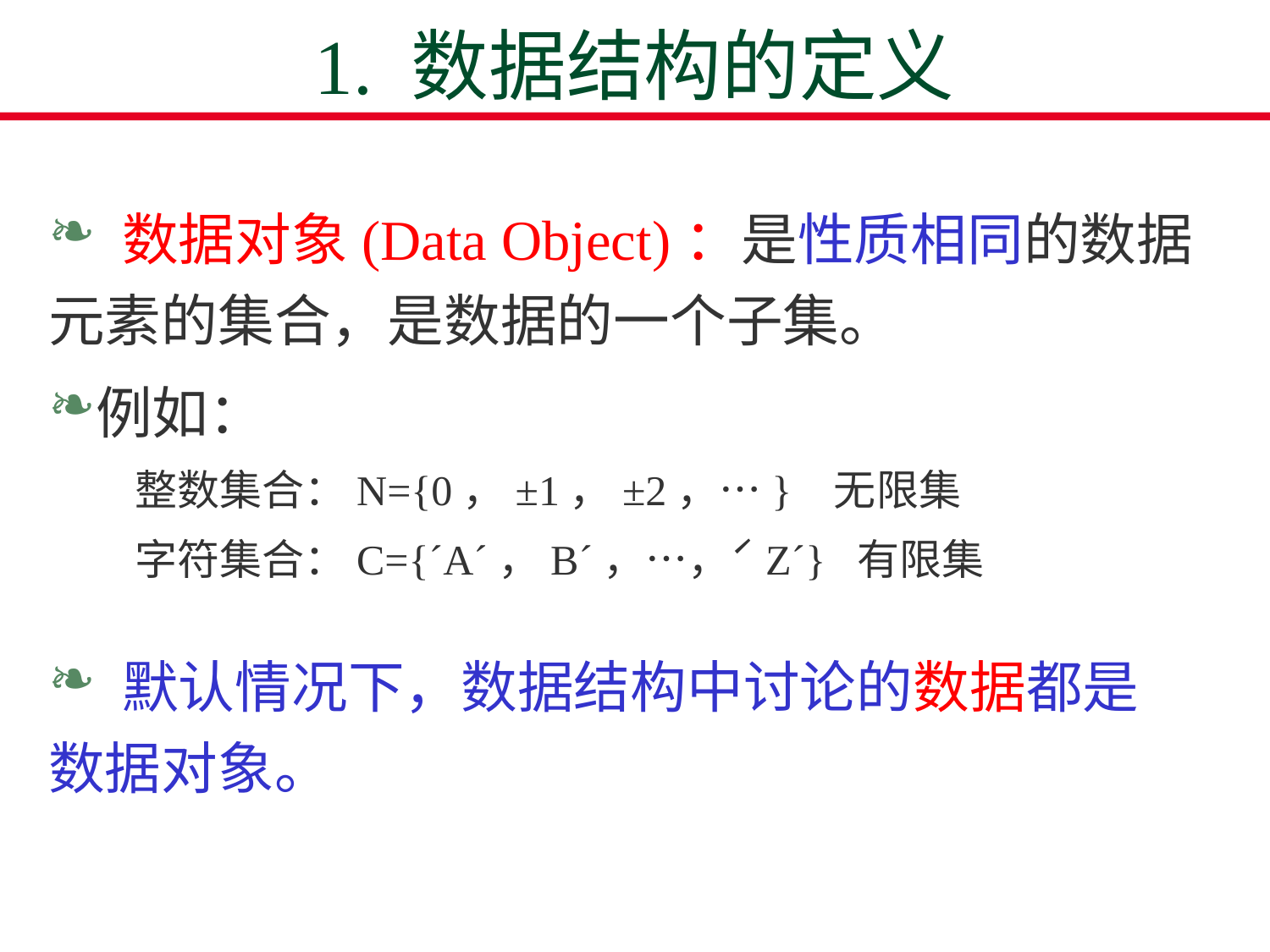

# 1. 数据结构的定义

 数据对象(Data Object)：是性质相同的数据元素的集合，是数据的一个子集。
例如：
        整数集合：N={0，±1，±2，…}   无限集
        字符集合：C={ˊAˊ，Bˊ，…，ˊZˊ}  有限集
 默认情况下，数据结构中讨论的数据都是数据对象。